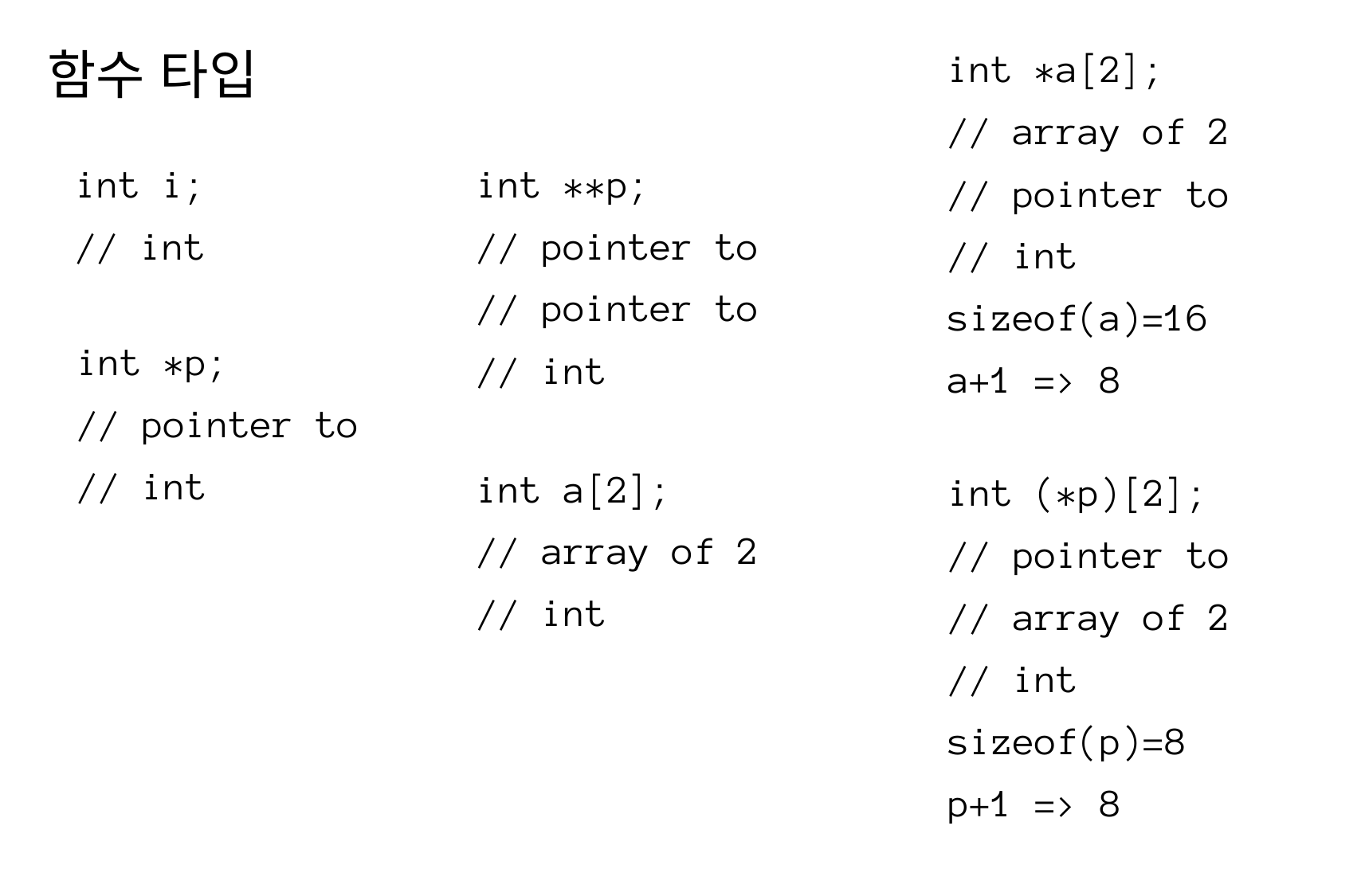

함수 타입
int *a[2];
// array of 2
// pointer to
// int
sizeof(a)=16
a+1 => 8
int i;
// int
int **p;
// pointer to
// pointer to
// int
int *p;
// pointer to
// int
int a[2];
// array of 2
// int
int (*p)[2];
// pointer to
// array of 2
// int
sizeof(p)=8
p+1 => 8